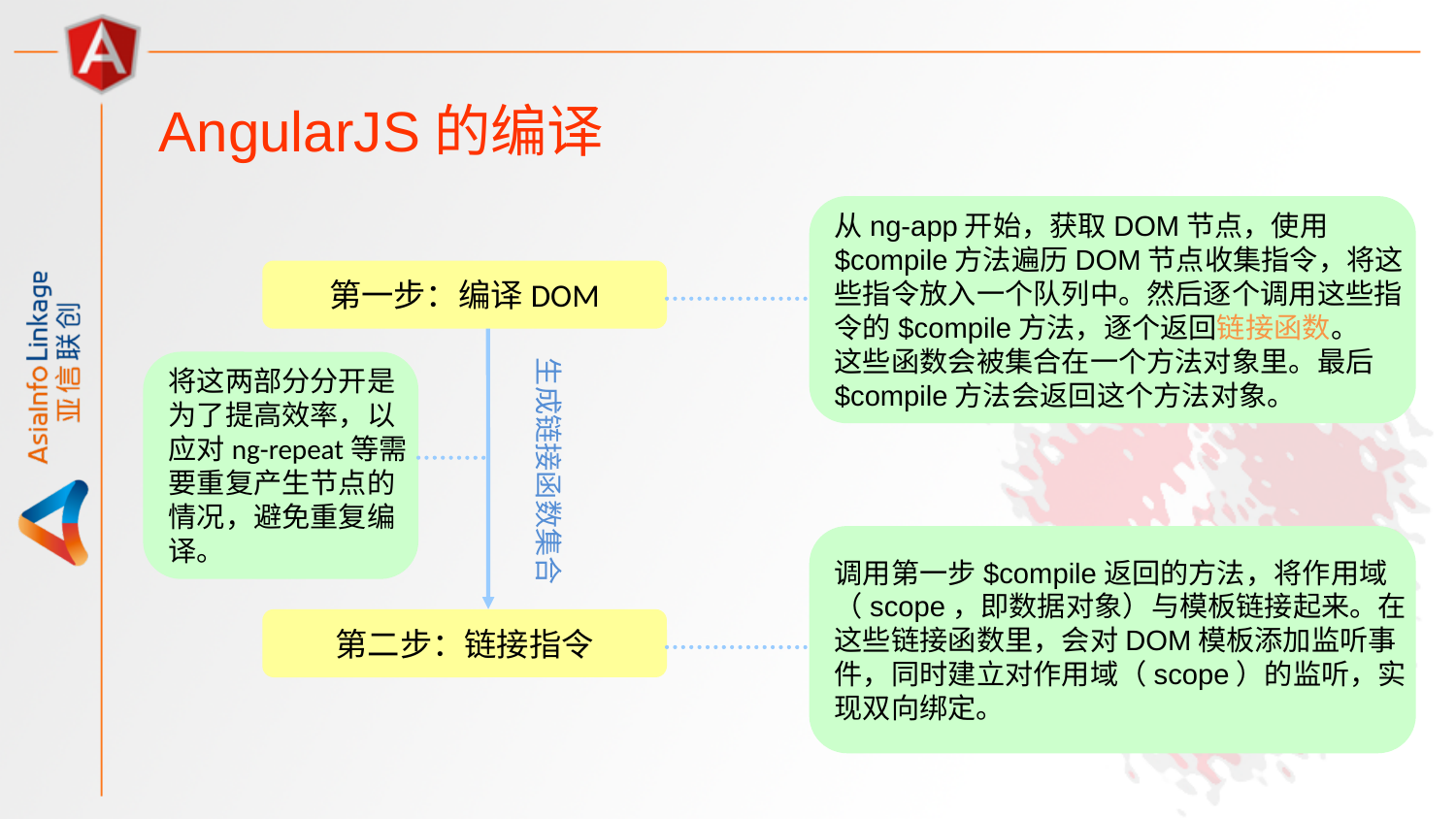

AngularJS的编译
从ng-app开始，获取DOM节点，使用
$compile方法遍历DOM节点收集指令，将这
些指令放入一个队列中。然后逐个调用这些指
令的$compile方法，逐个返回链接函数。
这些函数会被集合在一个方法对象里。最后
$compile方法会返回这个方法对象。
第一步：编译DOM

将这两部分分开是
为了提高效率，以
应对ng-repeat等需
要重复产生节点的
情况，避免重复编
译。

调用第一步$compile返回的方法，将作用域
（scope，即数据对象）与模板链接起来。在
这些链接函数里，会对DOM模板添加监听事
件，同时建立对作用域（scope）的监听，实
现双向绑定。
第二步：链接指令

生成链接函数集合